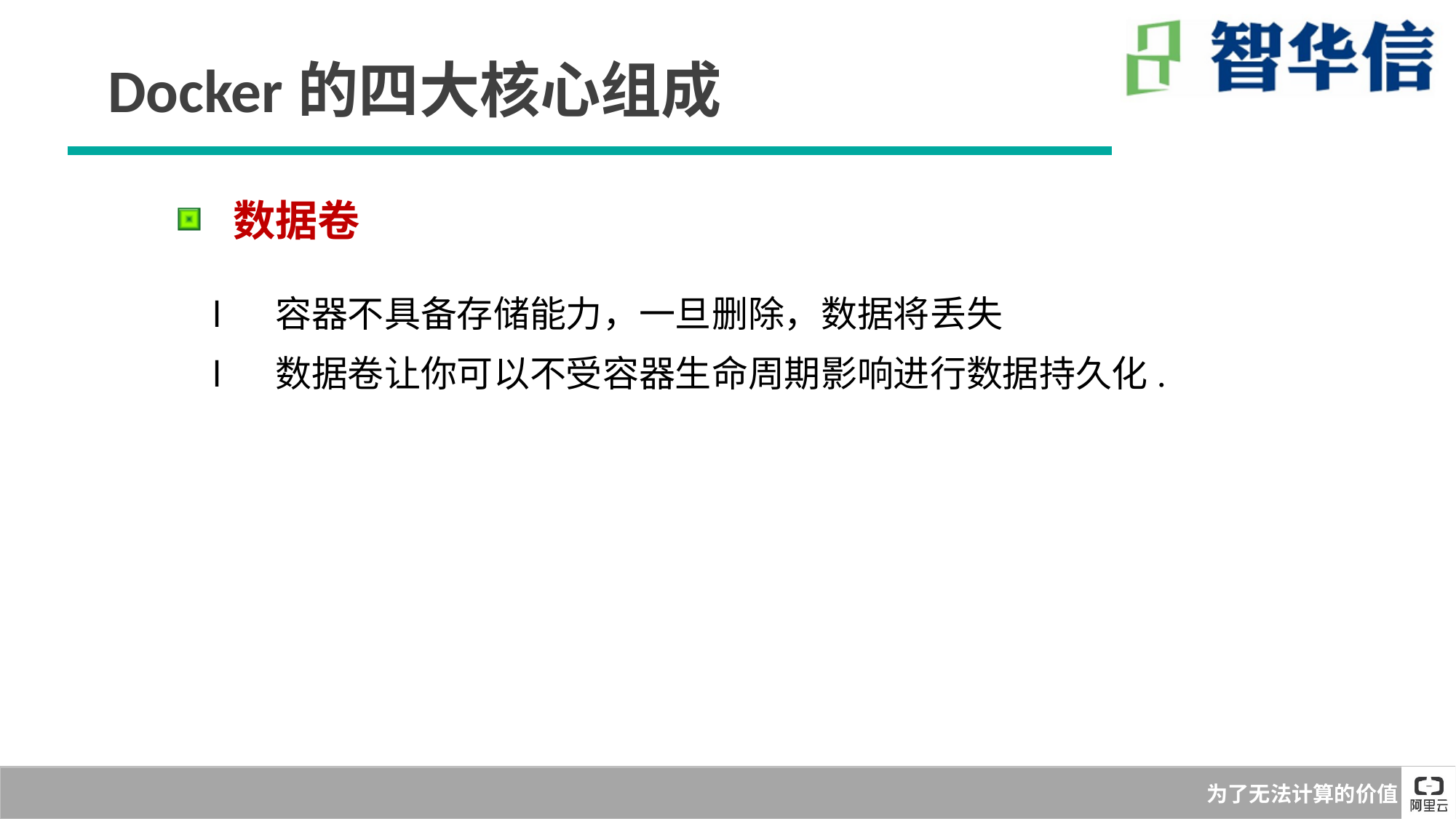

Docker的四大核心组成
  数据卷
l     容器不具备存储能力，一旦删除，数据将丢失
l     数据卷让你可以不受容器生命周期影响进行数据持久化.